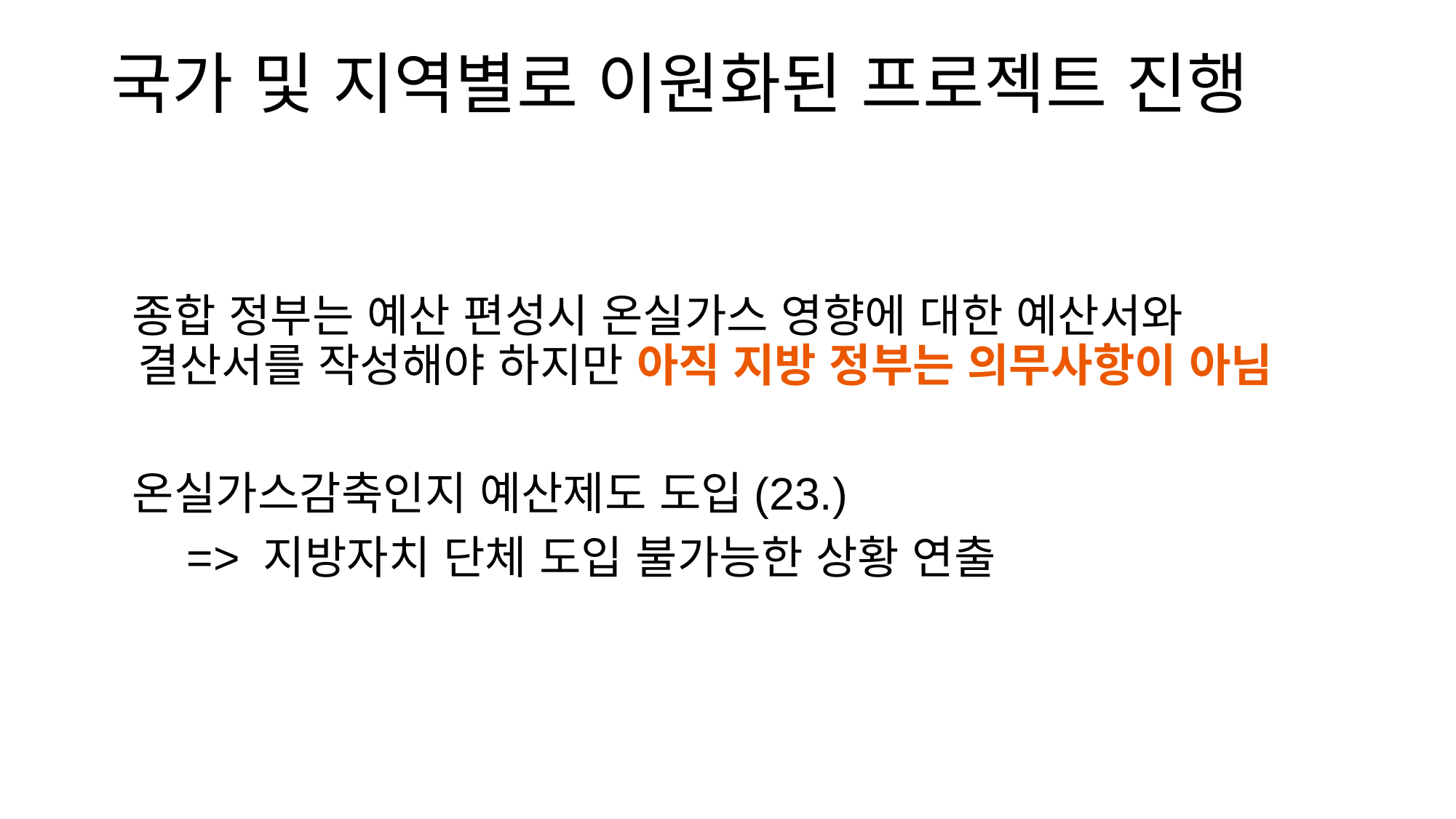

# 국가 및 지역별로 이원화된 프로젝트 진행

종합 정부는 예산 편성시 온실가스 영향에 대한 예산서와 결산서를 작성해야 하지만 아직 지방 정부는 의무사항이 아님

온실가스감축인지 예산제도 도입(23.)
=> 지방자치 단체 도입 불가능한 상황 연출